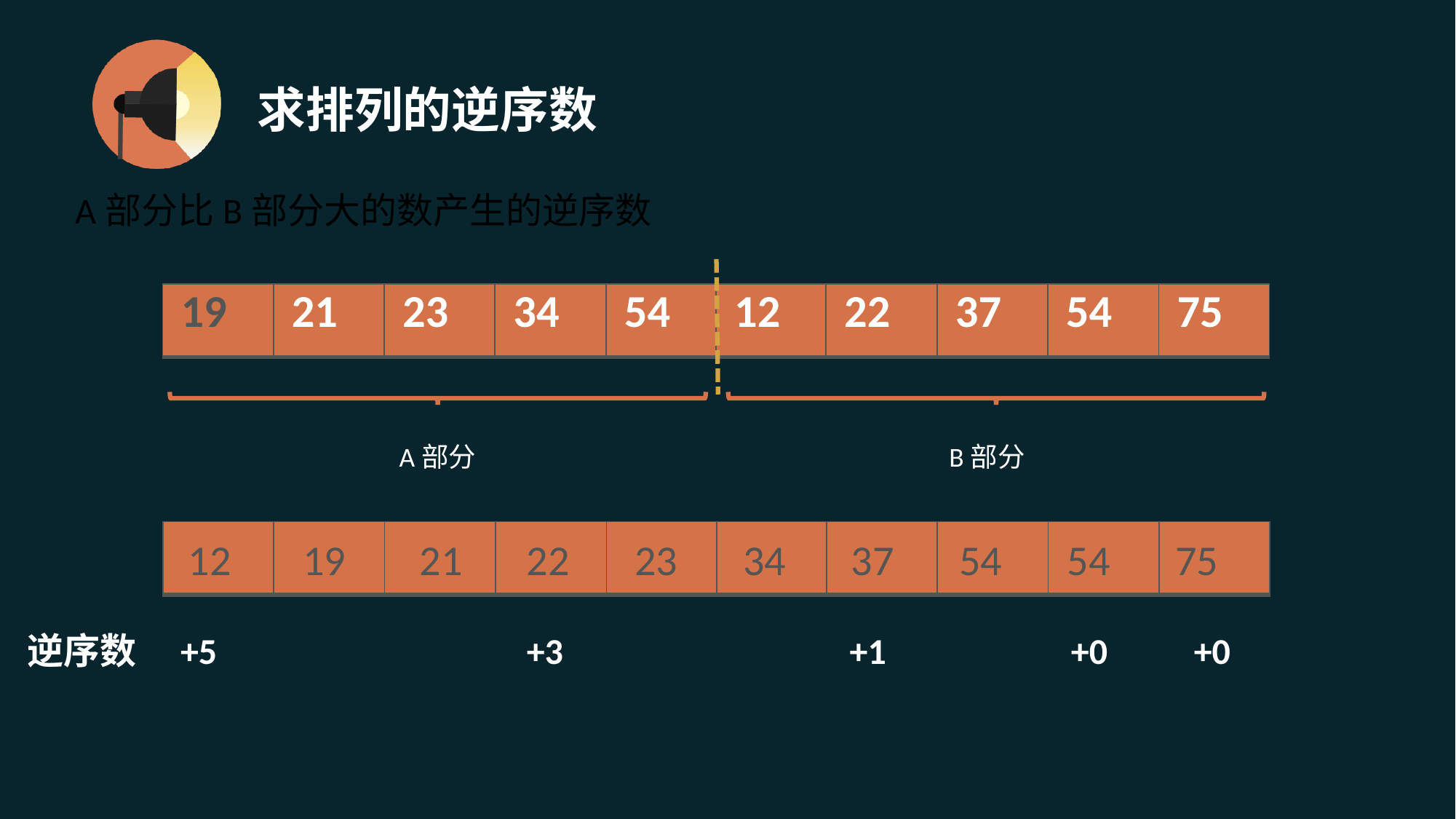

# 求排列的逆序数

A部分比B部分大的数产生的逆序数
| 19 | 21 | 23 | 34 | 54 | 12 | 22 | 37 | 54 | 75 |
| --- | --- | --- | --- | --- | --- | --- | --- | --- | --- |
A部分
B部分
|  |  |  |  |  |  |  |  |  |  |
| --- | --- | --- | --- | --- | --- | --- | --- | --- | --- |
12
19
21
22
23
34
37
54
54
75
+0
逆序数
+3
+1
+0
+5